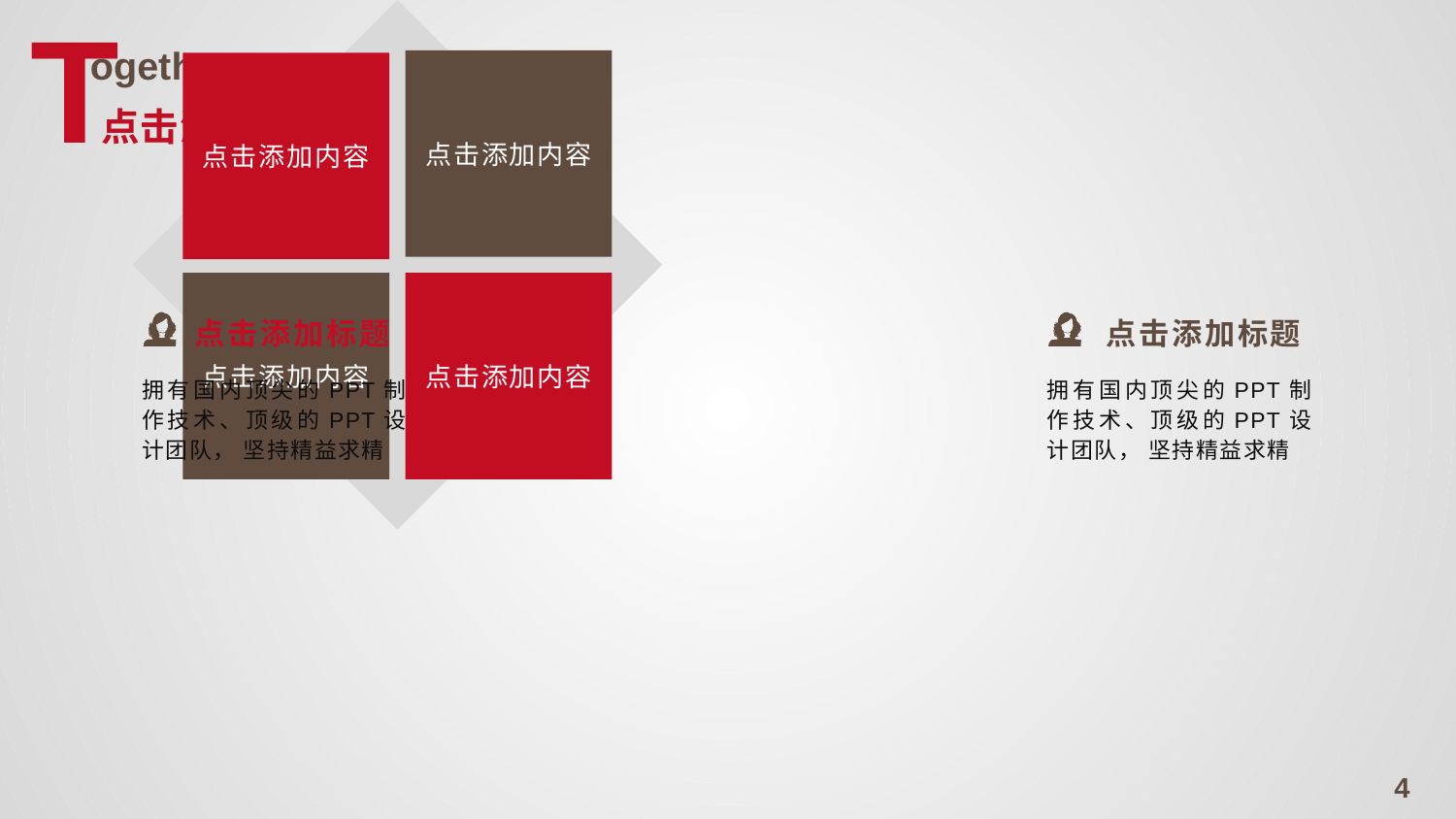

T
ogether
点击添加标题
点击添加内容
点击添加内容
点击添加内容
点击添加内容
点击添加标题

点击添加标题

拥有国内顶尖的PPT制作技术、顶级的PPT设计团队， 坚持精益求精
拥有国内顶尖的PPT制作技术、顶级的PPT设计团队， 坚持精益求精
4